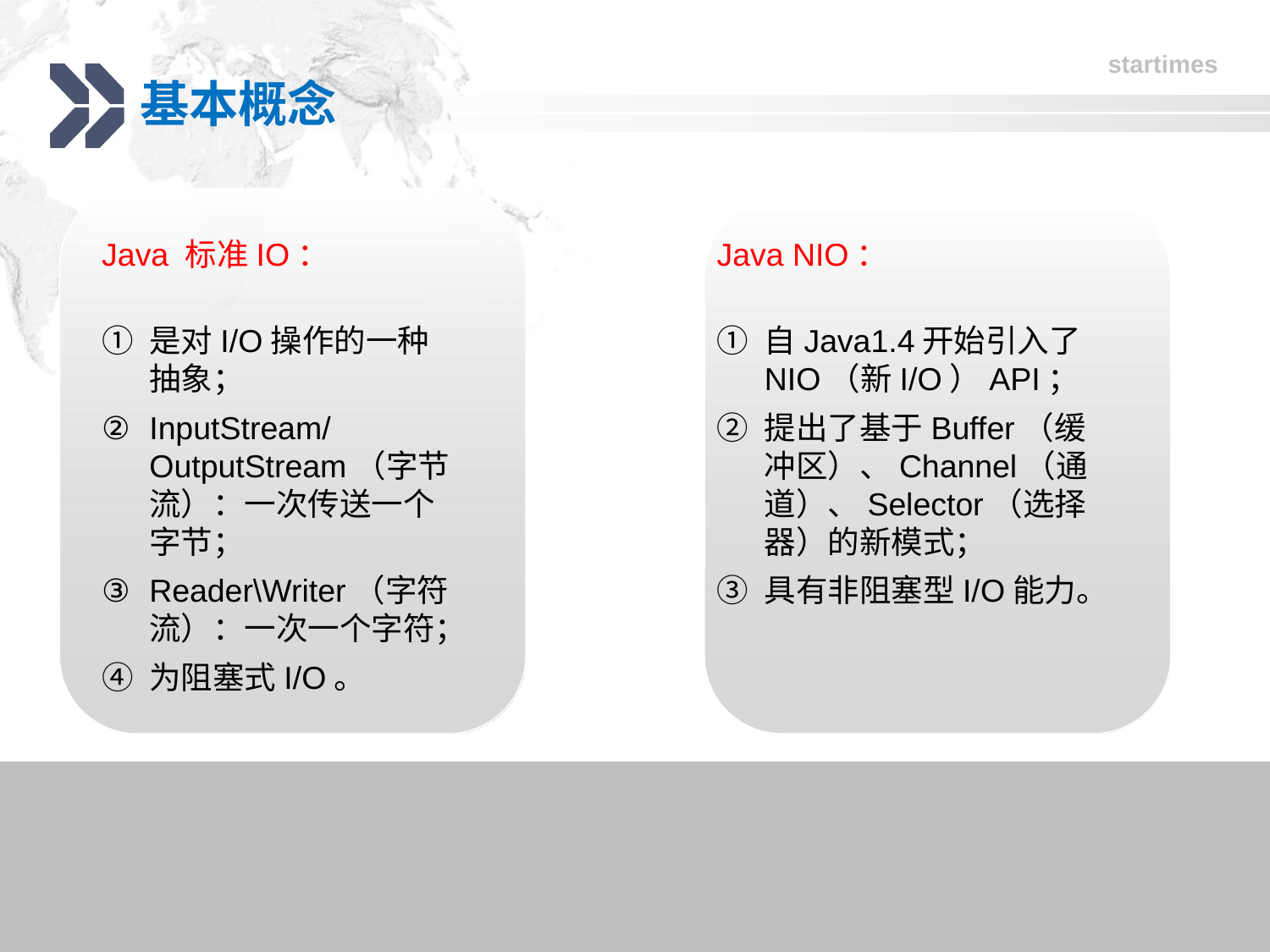

# 基本概念

Java 标准IO：

是对I/O操作的一种抽象；
InputStream/OutputStream（字节流）：一次传送一个字节；
Reader\Writer（字符流）：一次一个字符；
为阻塞式I/O。
Java NIO：

自Java1.4开始引入了NIO（新I/O）API；
提出了基于Buffer（缓冲区）、Channel（通道）、Selector（选择器）的新模式；
具有非阻塞型I/O能力。